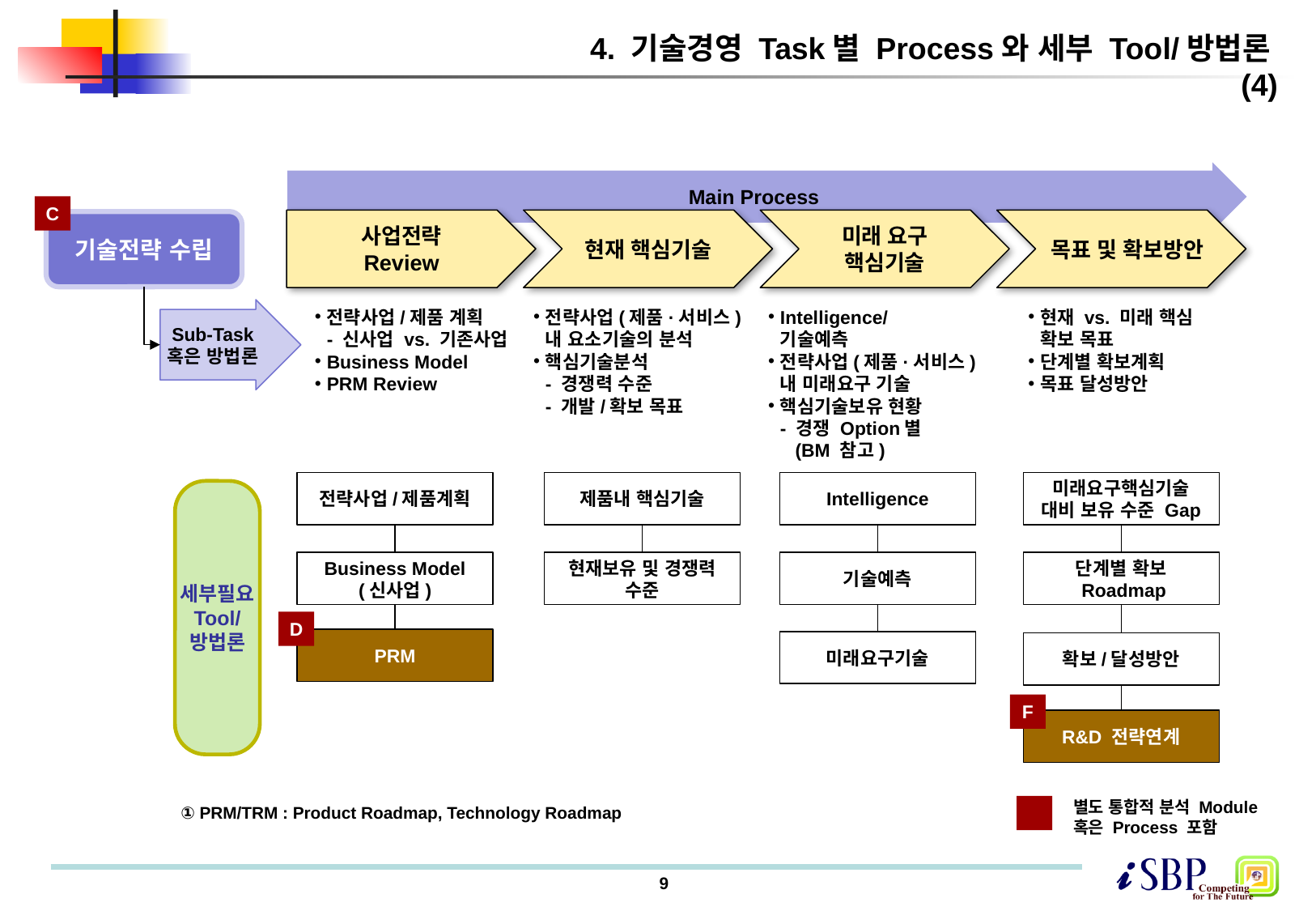

# 4. 기술경영 Task별 Process와 세부 Tool/방법론(4)
Main Process
C
사업전략
Review
현재 핵심기술
미래 요구
핵심기술
 목표 및 확보방안
기술전략 수립
전략사업/제품 계획
- 신사업 vs. 기존사업
Business Model
PRM Review
전략사업(제품·서비스)
내 요소기술의 분석
핵심기술분석
- 경쟁력 수준
- 개발/확보 목표
Intelligence/
기술예측
전략사업(제품·서비스)
내 미래요구 기술
핵심기술보유 현황
- 경쟁 Option별
  (BM 참고)
현재 vs. 미래 핵심
확보 목표
단계별 확보계획
목표 달성방안
Sub-Task
혹은 방법론
전략사업/제품계획
제품내 핵심기술
Intelligence
미래요구핵심기술
대비 보유 수준 Gap
세부필요
Tool/
방법론
Business Model
(신사업)
현재보유 및 경쟁력
수준
기술예측
단계별 확보
 Roadmap
D
PRM
미래요구기술
확보/달성방안
F
R&D 전략연계
별도 통합적 분석 Module
혹은 Process 포함
① PRM/TRM : Product Roadmap, Technology Roadmap

9